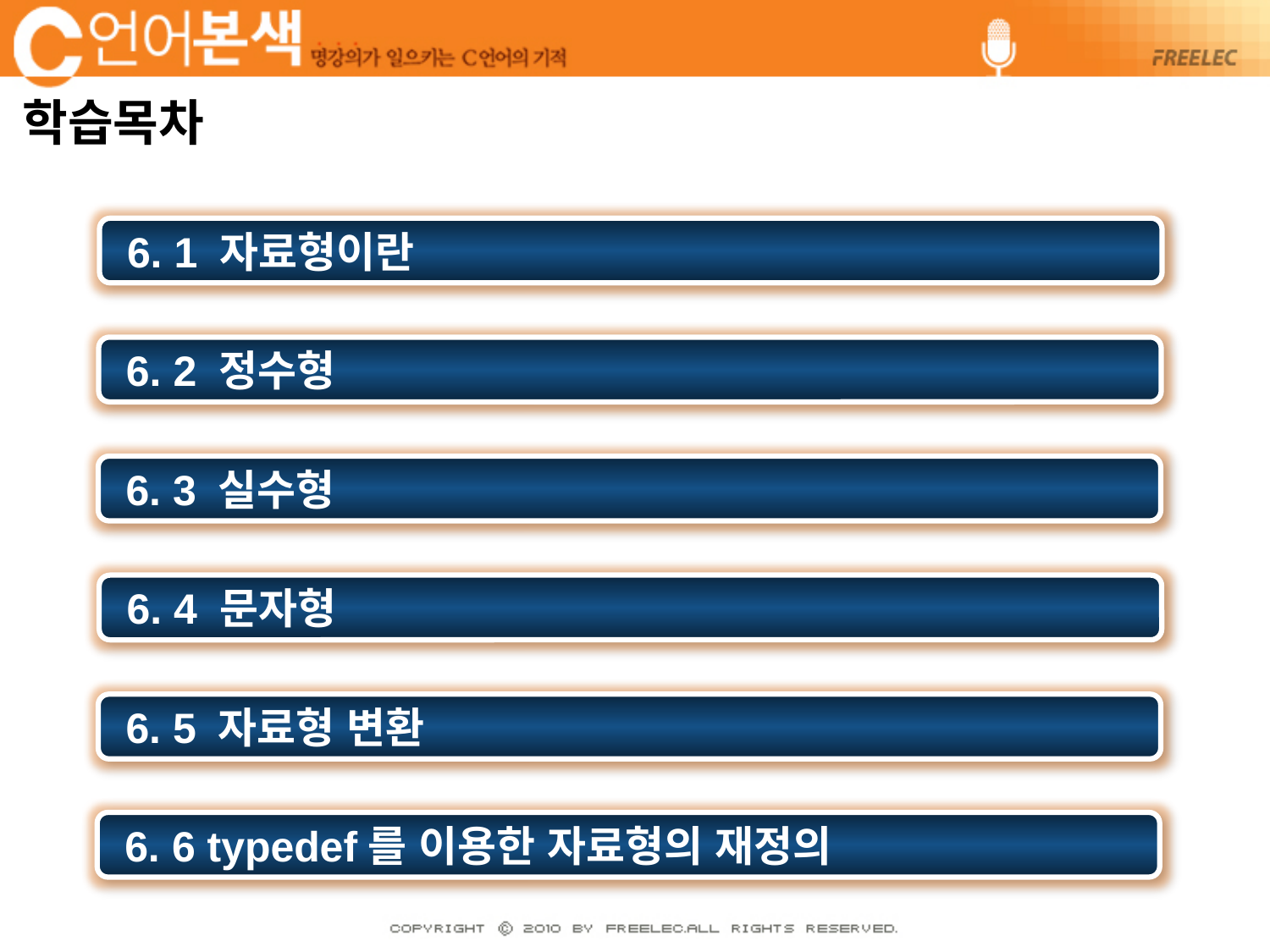

# 학습목차
 6. 1 자료형이란
 6. 2 정수형
 6. 3 실수형
 6. 4 문자형
 6. 5 자료형 변환
 6. 6 typedef를 이용한 자료형의 재정의